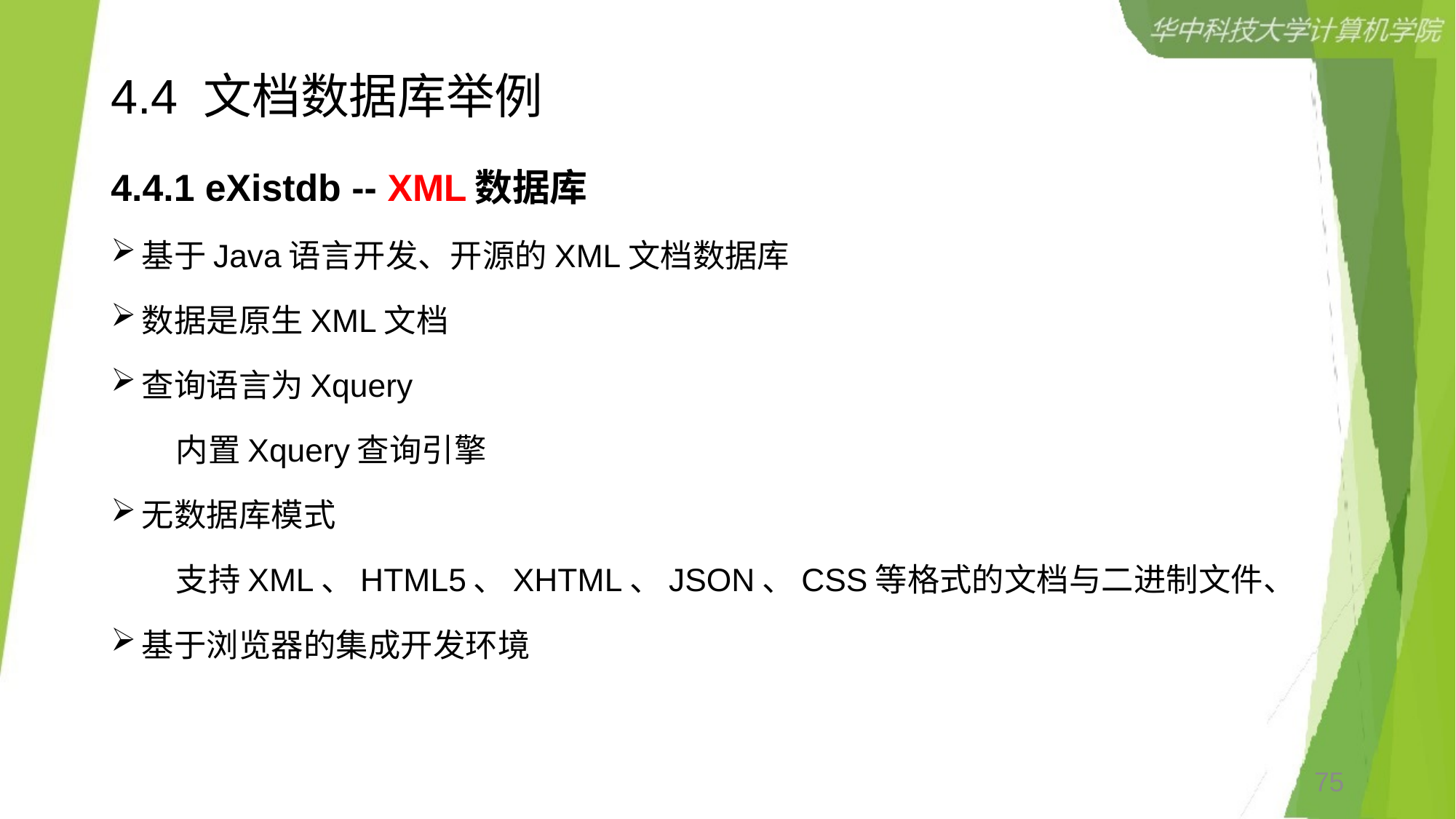

# 4.4 文档数据库举例
4.4.1 eXistdb -- XML数据库
基于Java语言开发、开源的XML文档数据库
数据是原生XML文档
查询语言为Xquery
        内置Xquery查询引擎
无数据库模式
        支持XML、HTML5、XHTML、JSON、CSS等格式的文档与二进制文件、
基于浏览器的集成开发环境

75